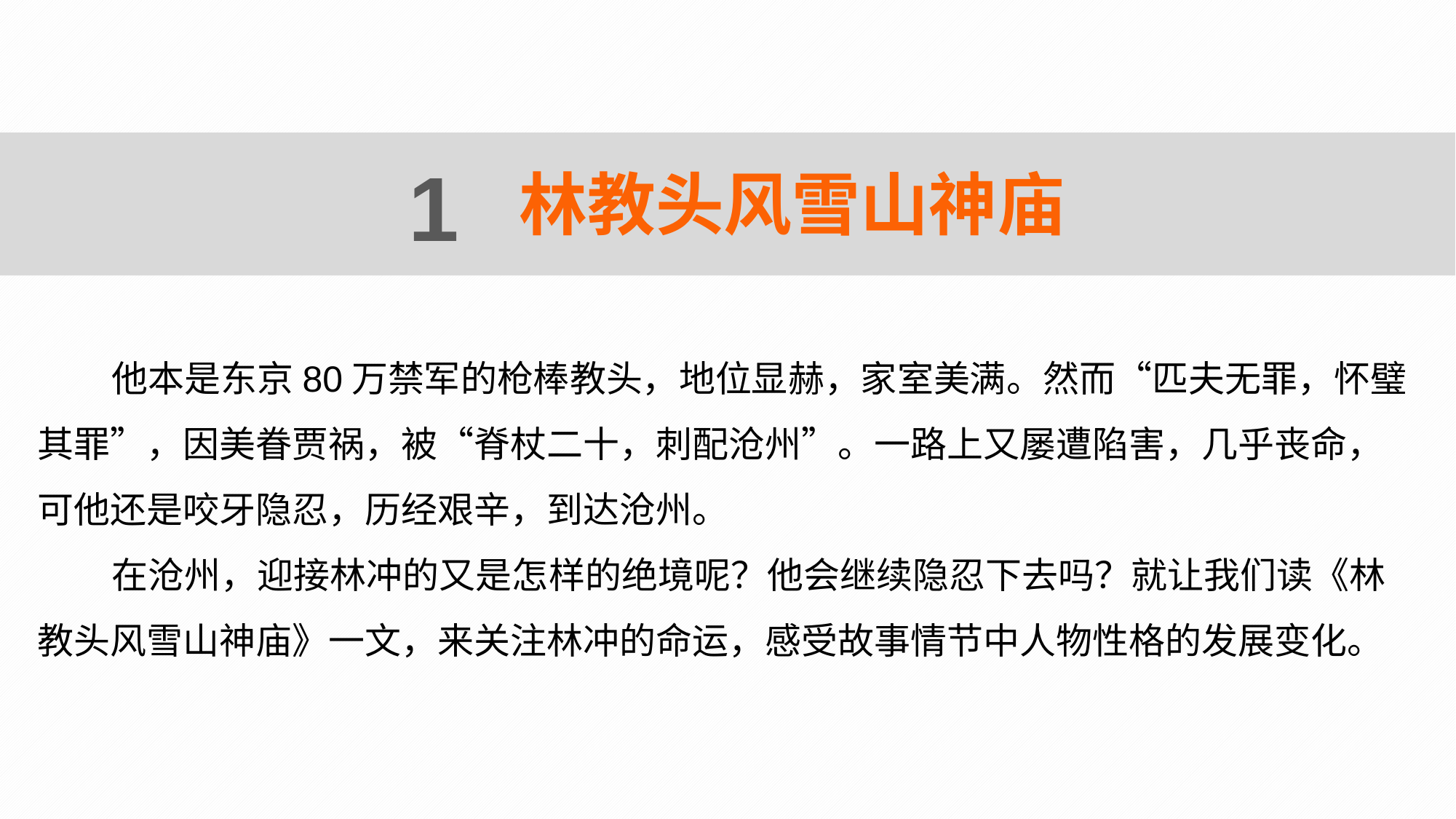

1
林教头风雪山神庙
        他本是东京80万禁军的枪棒教头，地位显赫，家室美满。然而“匹夫无罪，怀璧其罪”，因美眷贾祸，被“脊杖二十，刺配沧州”。一路上又屡遭陷害，几乎丧命，可他还是咬牙隐忍，历经艰辛，到达沧州。
        在沧州，迎接林冲的又是怎样的绝境呢？他会继续隐忍下去吗？就让我们读《林教头风雪山神庙》一文，来关注林冲的命运，感受故事情节中人物性格的发展变化。